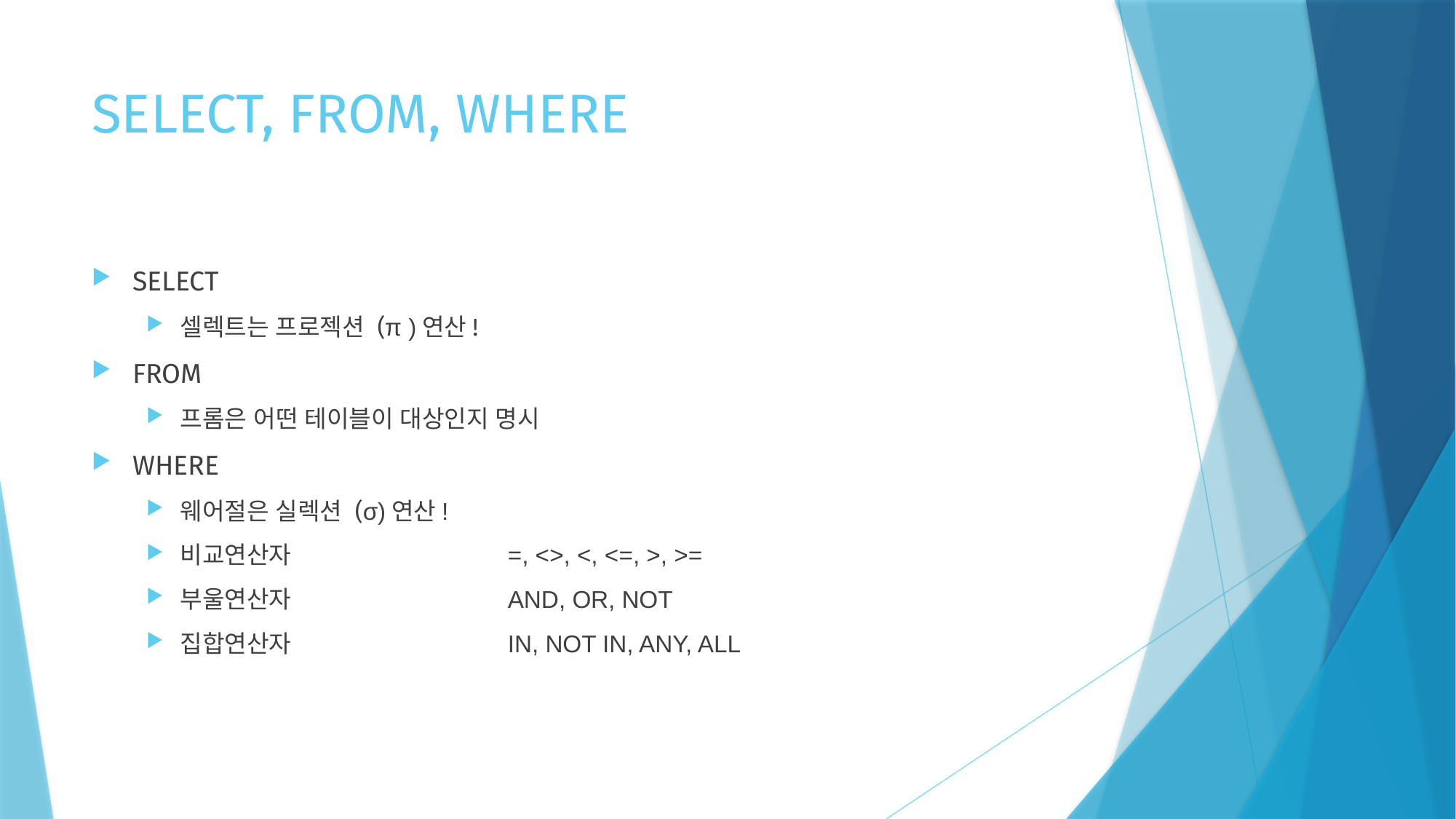

# SELECT, FROM, WHERE
SELECT
셀렉트는 프로젝션 (π )연산!
FROM
프롬은 어떤 테이블이 대상인지 명시
WHERE
웨어절은 실렉션 (σ)연산!
비교연산자		=, <>, <, <=, >, >=
부울연산자		AND, OR, NOT
집합연산자		IN, NOT IN, ANY, ALL